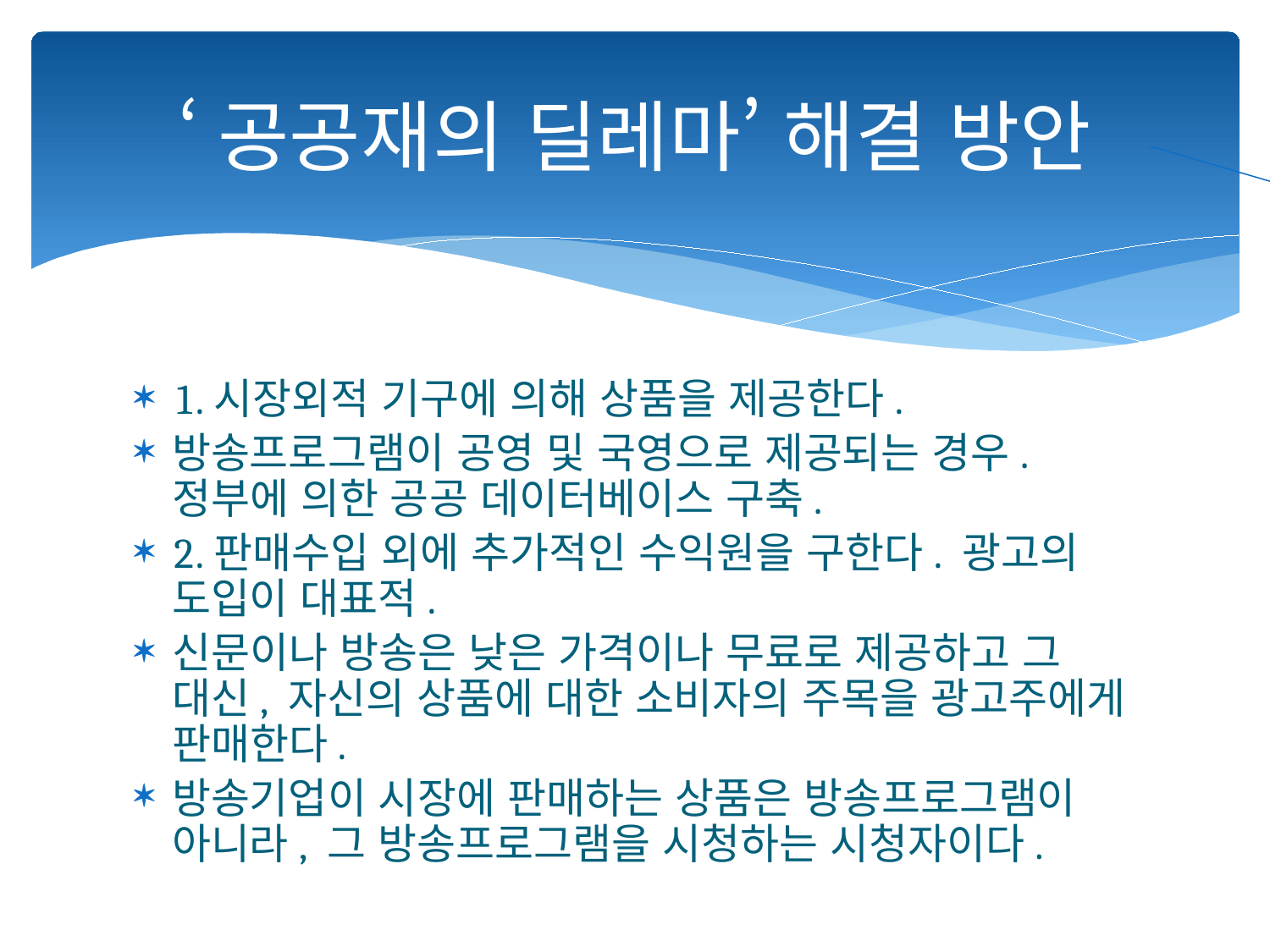

# ‘공공재의 딜레마’ 해결 방안
소비자가 아닌 다른 사람에게 받는다.
1.시장외적 기구에 의해 상품을 제공한다.
방송프로그램이 공영 및 국영으로 제공되는 경우. 정부에 의한 공공 데이터베이스 구축.
2.판매수입 외에 추가적인 수익원을 구한다. 광고의 도입이 대표적.
신문이나 방송은 낮은 가격이나 무료로 제공하고 그 대신, 자신의 상품에 대한 소비자의 주목을 광고주에게 판매한다.
방송기업이 시장에 판매하는 상품은 방송프로그램이 아니라, 그 방송프로그램을 시청하는 시청자이다.